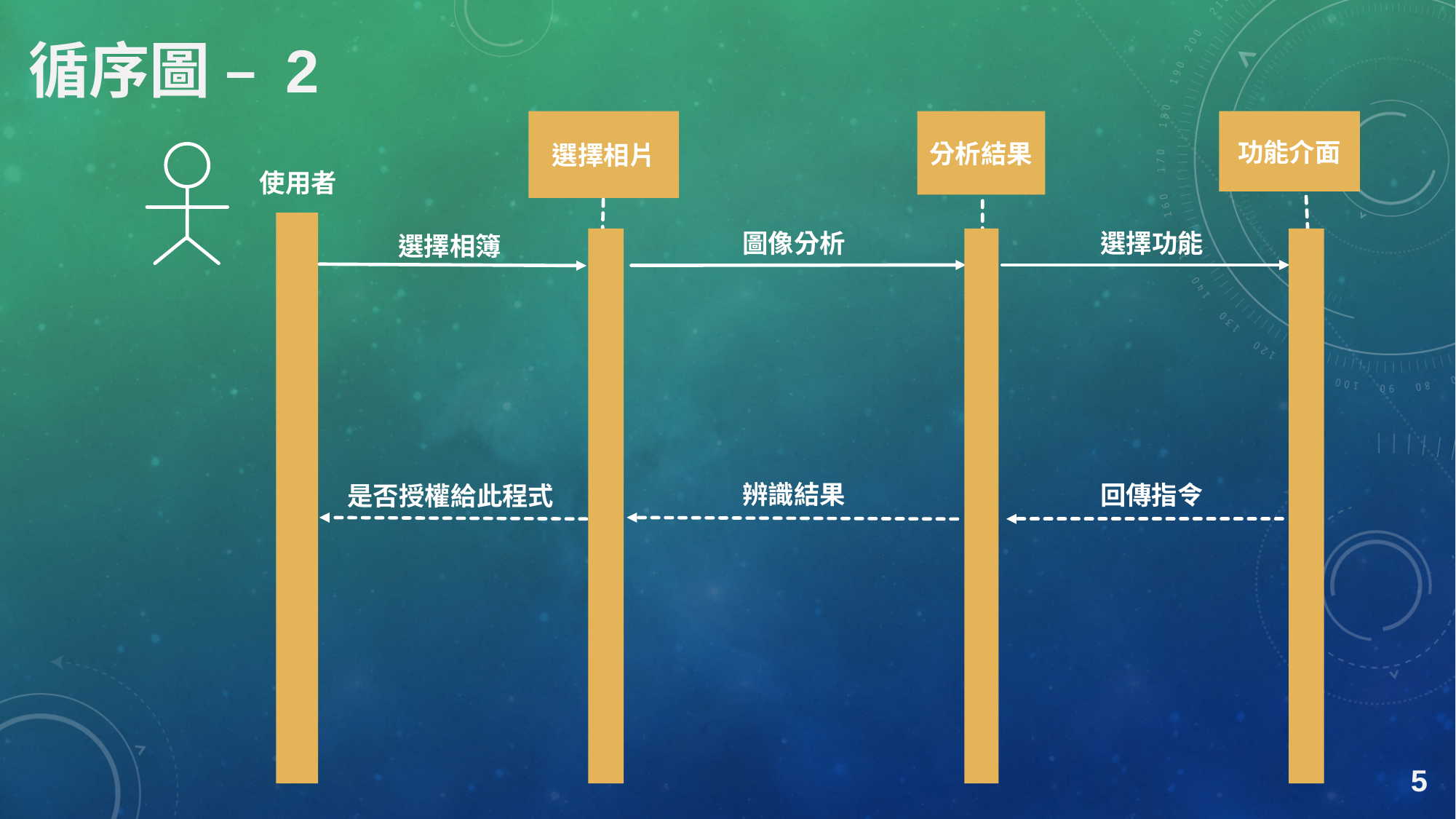

循序圖 – 2
選擇相片
分析結果
功能介面

使用者

選擇功能
圖像分析
選擇相簿

辨識結果
回傳指令
是否授權給此程式
5